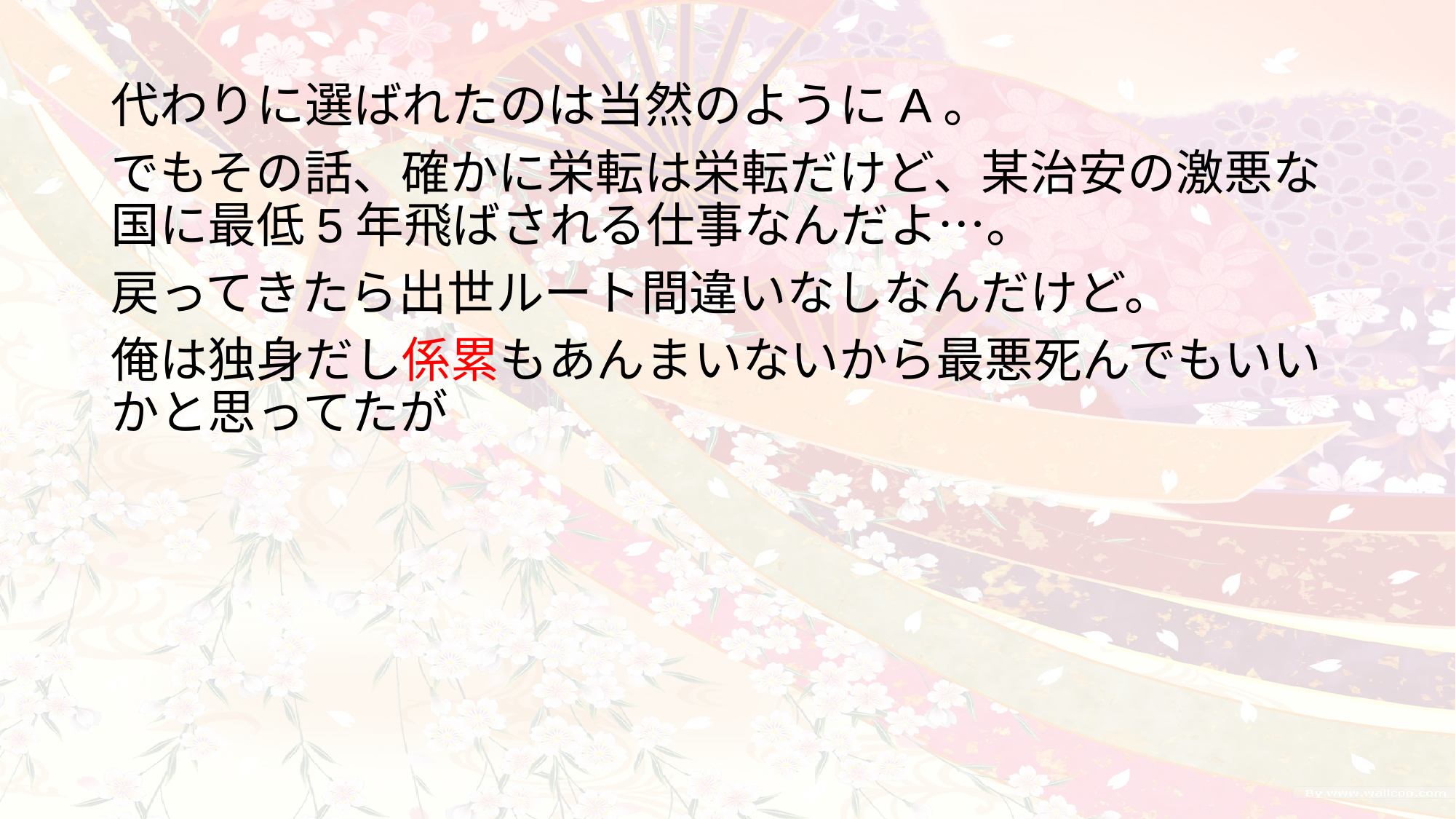

代わりに選ばれたのは当然のようにA。
でもその話、確かに栄転は栄転だけど、某治安の激悪な国に最低5年飛ばされる仕事なんだよ…。
戻ってきたら出世ルート間違いなしなんだけど。
俺は独身だし係累もあんまいないから最悪死んでもいいかと思ってたが